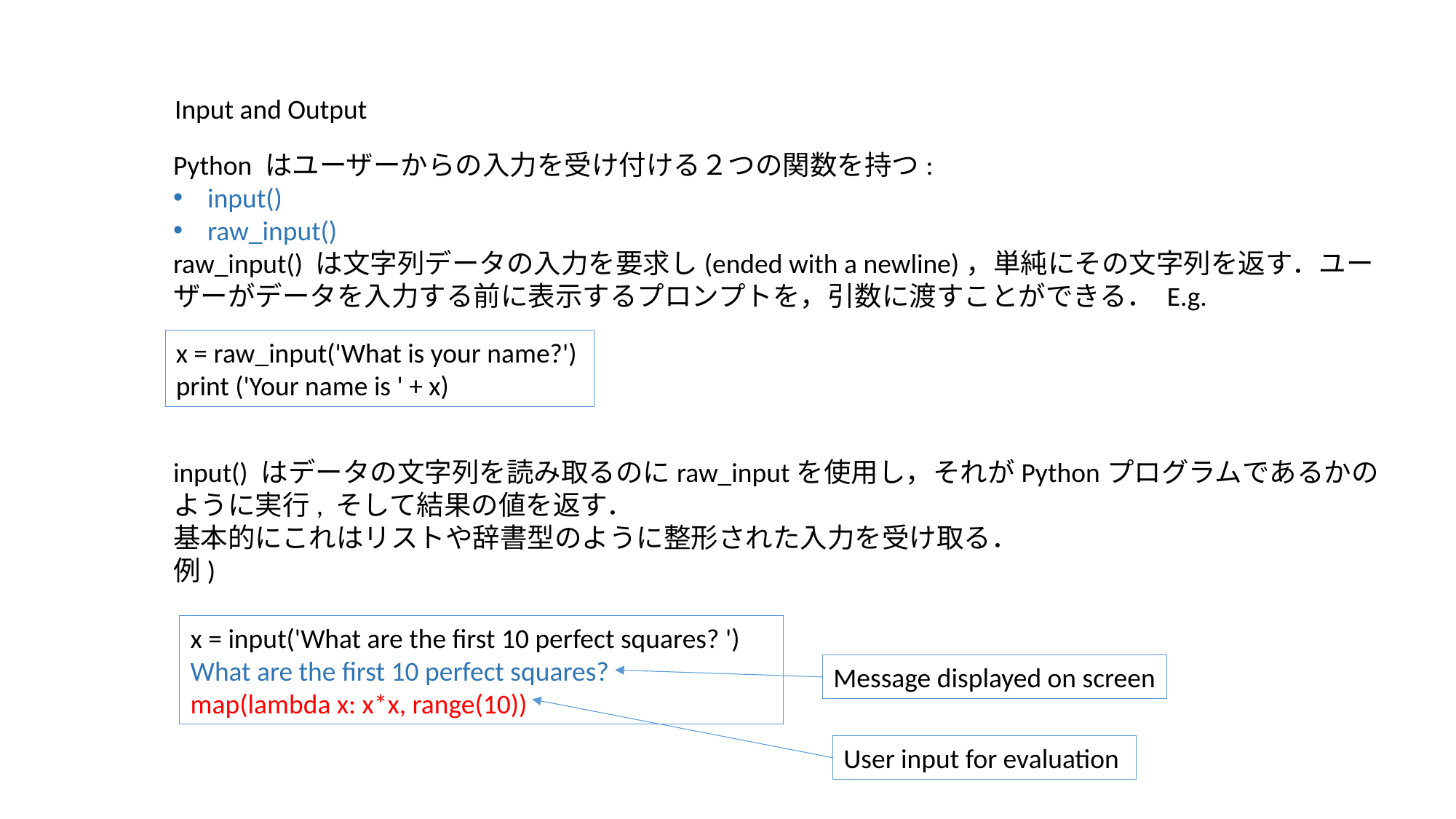

Input and Output
Python はユーザーからの入力を受け付ける２つの関数を持つ:
input()
raw_input()
raw_input() は文字列データの入力を要求し(ended with a newline)，単純にその文字列を返す．ユーザーがデータを入力する前に表示するプロンプトを，引数に渡すことができる． E.g.
x = raw_input('What is your name?')
print ('Your name is ' + x)
input() はデータの文字列を読み取るのにraw_inputを使用し，それがPythonプログラムであるかのように実行, そして結果の値を返す．
基本的にこれはリストや辞書型のように整形された入力を受け取る．
例)
x = input('What are the first 10 perfect squares? ')
What are the first 10 perfect squares?
map(lambda x: x*x, range(10))
Message displayed on screen
User input for evaluation